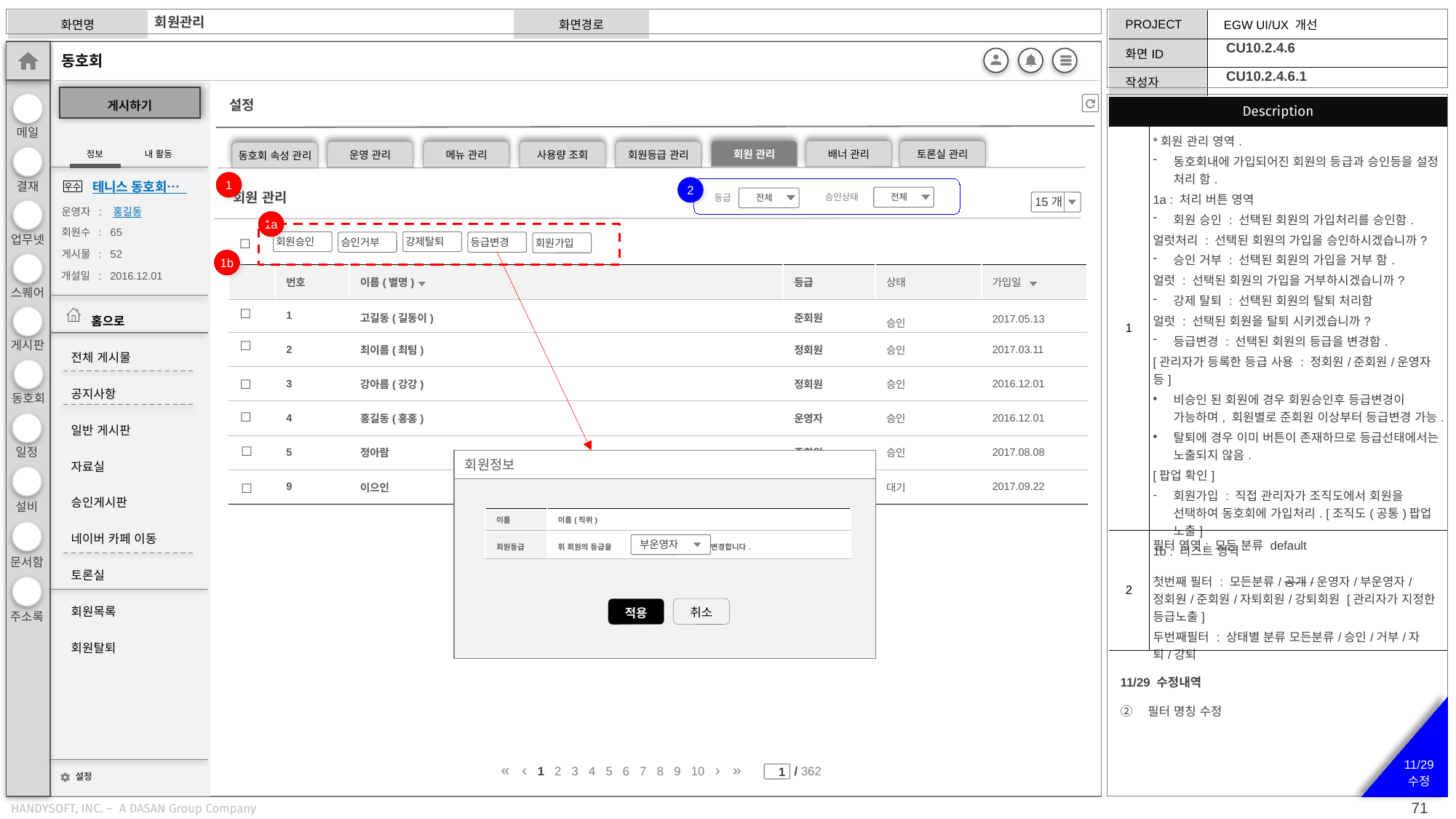

회원관리
CU10.2.4.6
CU10.2.4.6.1

설정
| Description |  |
| --- | --- |
| 1 | \*회원 관리 영역. 동호회내에 가입되어진 회원의 등급과 승인등을 설정 처리 함. 1a : 처리 버튼 영역 회원 승인 : 선택된 회원의 가입처리를 승인함. 얼럿처리 : 선택된 회원의 가입을 승인하시겠습니까? 승인 거부 : 선택된 회원의 가입을 거부 함. 얼럿 : 선택된 회원의 가입을 거부하시겠습니까? 강제 탈퇴 : 선택된 회원의 탈퇴 처리함 얼럿 : 선택된 회원을 탈퇴 시키겠습니까? 등급변경 : 선택된 회원의 등급을 변경함. [관리자가 등록한 등급 사용 : 정회원/준회원/운영자 등] 비승인 된 회원에 경우 회원승인후 등급변경이 가능하며, 회원별로 준회원 이상부터 등급변경 가능. 탈퇴에 경우 이미 버튼이 존재하므로 등급선태에서는 노출되지 않음. [팝업 확인] 회원가입 : 직접 관리자가 조직도에서 회원을 선택하여 동호회에 가입처리. [조직도(공통)팝업 노출] 1b : 리스트 영역 |
| 2 | 필터 영역: 모든 분류 default 첫번째 필터 : 모든분류/공개/운영자/부운영자/정회원/준회원/자퇴회원/강퇴회원 [관리자가 지정한 등급노출] 두번째필터 : 상태별 분류 모든분류/승인/거부/자퇴/강퇴 |
회원 관리
배너 관리
토론실 관리
운영 관리
메뉴 관리
사용량 조회
회원등급 관리
동호회 속성 관리
1
2

 15개

전체

전체

등급
회원 관리
승인상태
1a

□
회원승인
강제탈퇴
승인거부
등급변경
회원가입
1b
|  | 번호 | 이름(별명) | 등급 | 상태 | 가입일 |
| --- | --- | --- | --- | --- | --- |
|  | 1 | 고길동(길동이) | 준회원 | 승인 | 2017.05.13 |
|  | 2 | 최이름(최팀) | 정회원 | 승인 | 2017.03.11 |
|  | 3 | 강아름(강강) | 정회원 | 승인 | 2016.12.01 |
|  | 4 | 홍길동(홍홍) | 운영자 | 승인 | 2016.12.01 |
|  | 5 | 정아람 | 준회원 | 승인 | 2017.08.08 |
|  | 9 | 이으인 | 비회원 | 대기 | 2017.09.22 |

□
□
□
□
□
회원정보

□
| 이름 | 이름(직위) |
| --- | --- |
| 회원등급 | 휘 회원의 등급을 으로 변경합니다. |
  부운영자

취소
적용
11/29 수정내역
필터 명칭 수정
11/29
수정
«   ‹   1   2   3   4   5   6   7   8   9   10   ›   »
/ 362
1